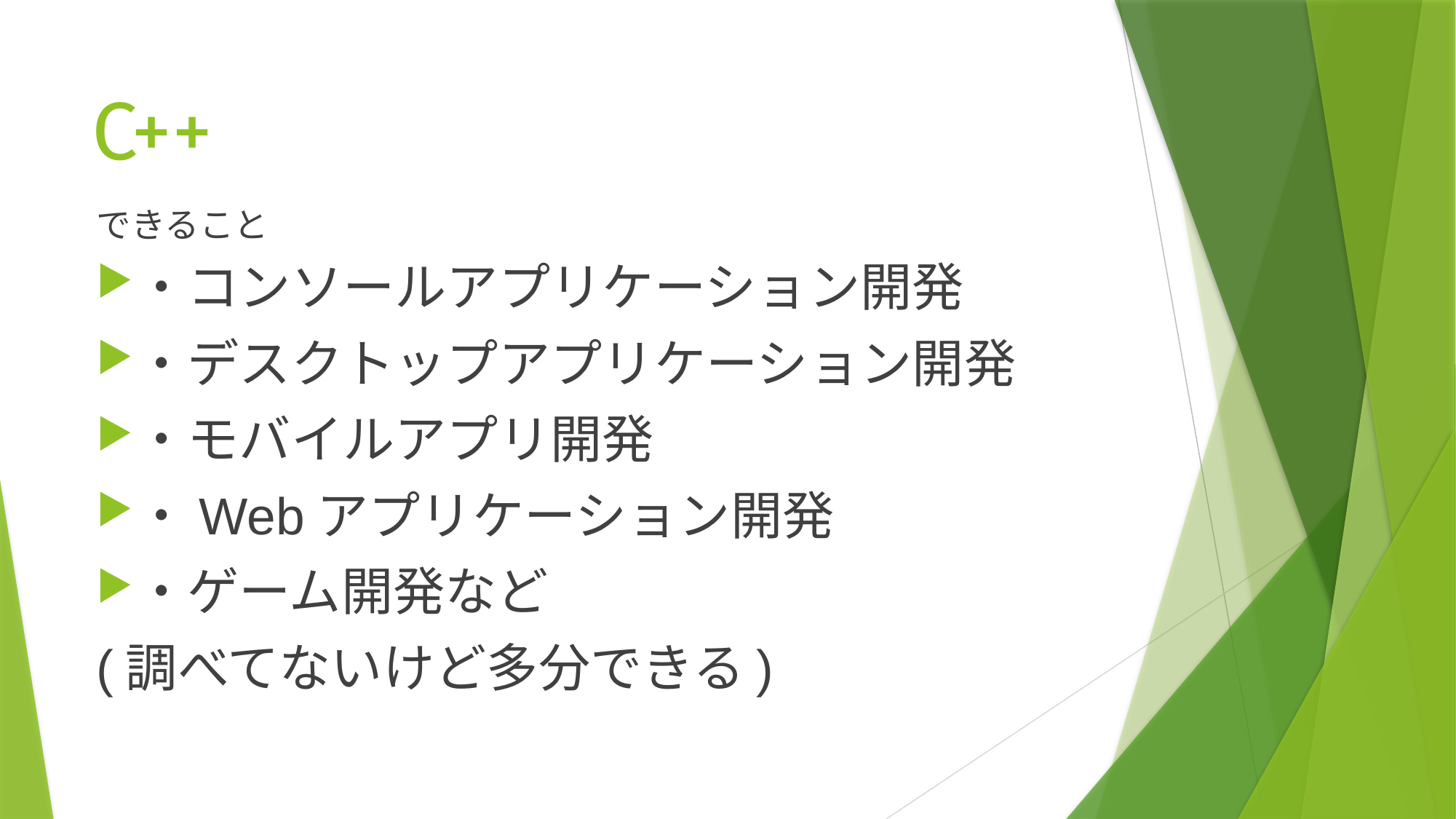

# C++
できること
・コンソールアプリケーション開発
・デスクトップアプリケーション開発
・モバイルアプリ開発
・Webアプリケーション開発
・ゲーム開発など
(調べてないけど多分できる)